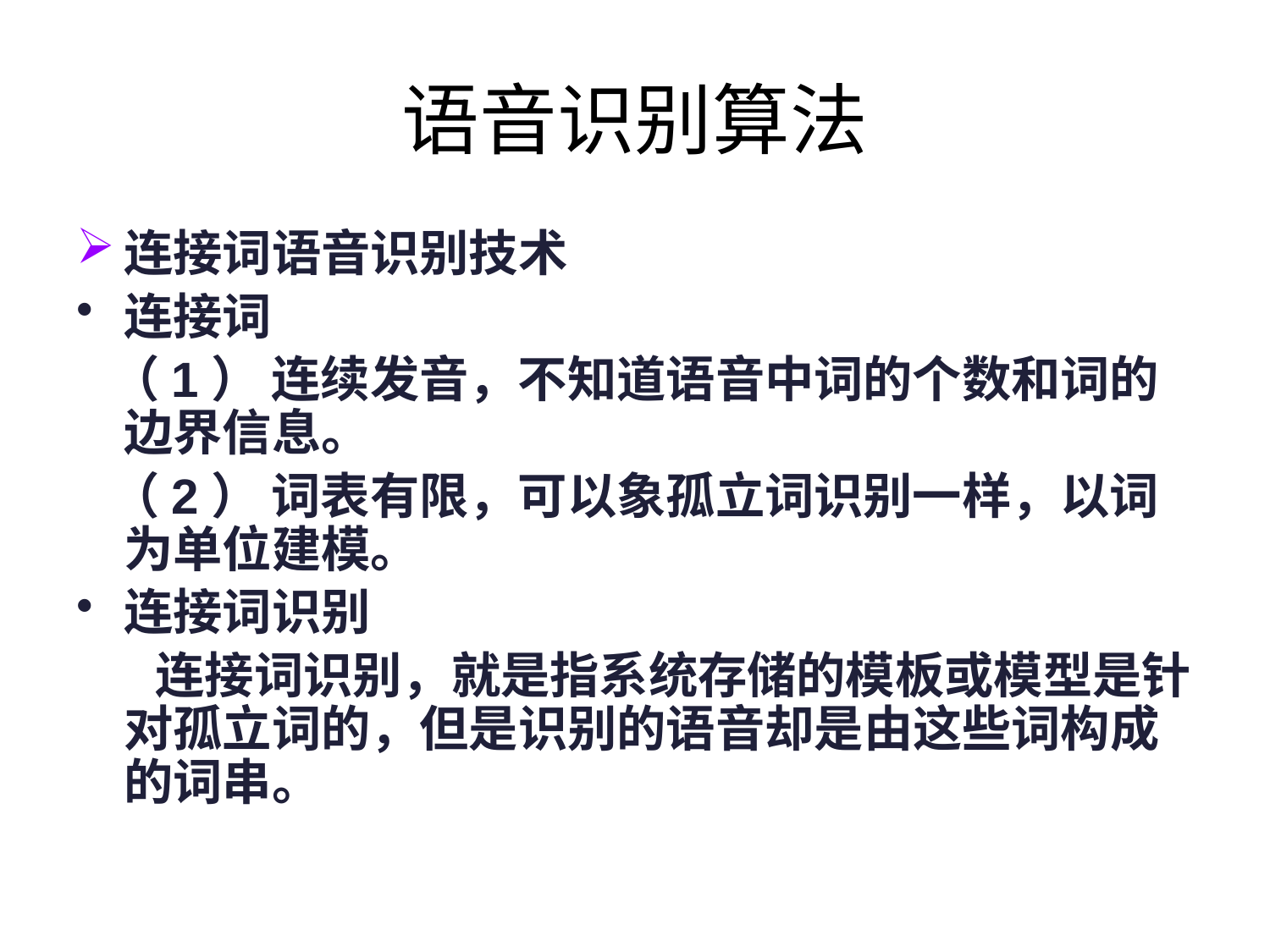

# 语音识别算法
连接词语音识别技术
连接词
  （1） 连续发音，不知道语音中词的个数和词的边界信息。
  （2） 词表有限，可以象孤立词识别一样，以词为单位建模。
连接词识别
      连接词识别，就是指系统存储的模板或模型是针对孤立词的，但是识别的语音却是由这些词构成的词串。